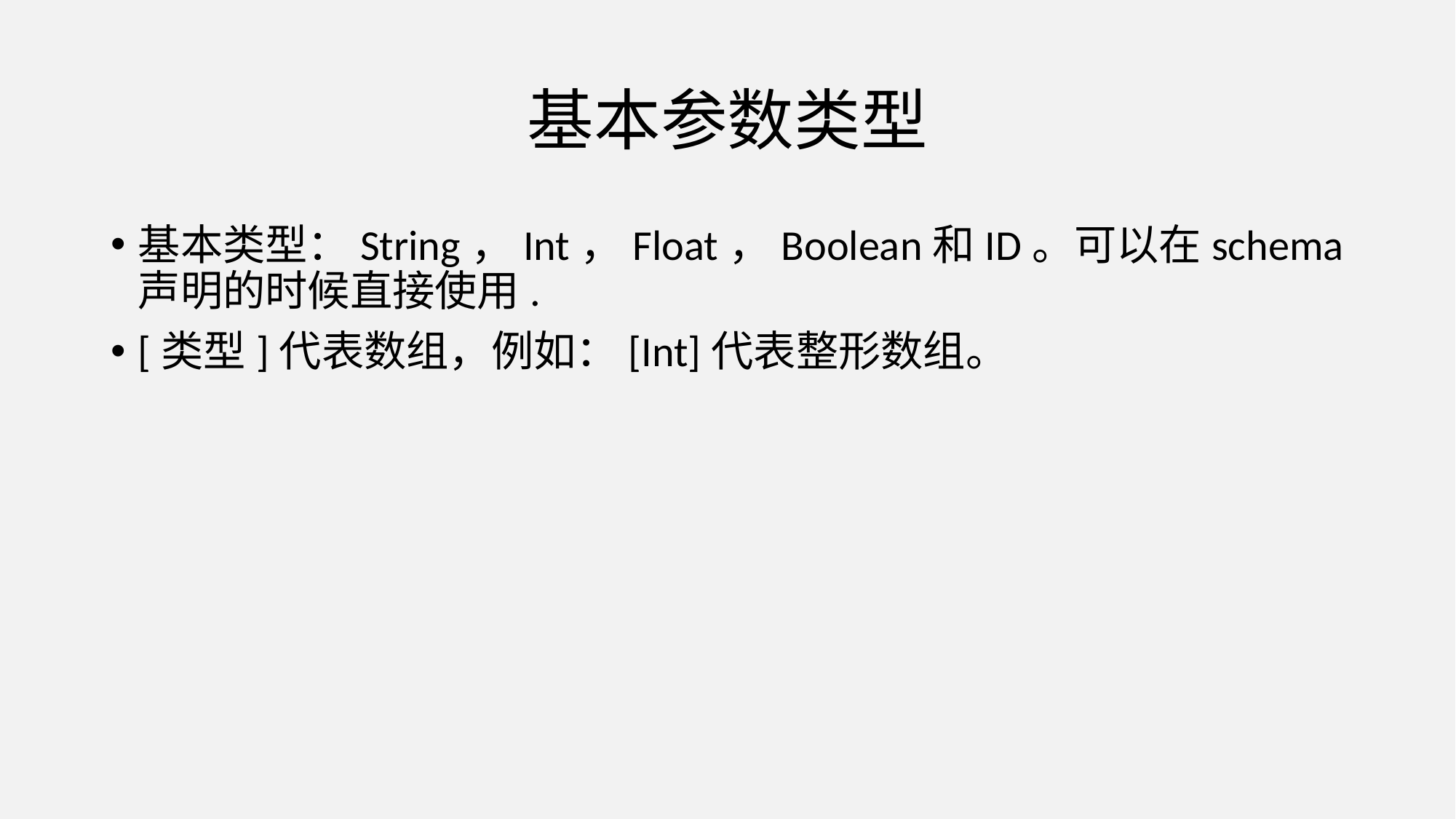

# 基本参数类型
基本类型：String，Int，Float，Boolean和ID。可以在schema声明的时候直接使用.
[类型]代表数组，例如：[Int]代表整形数组。